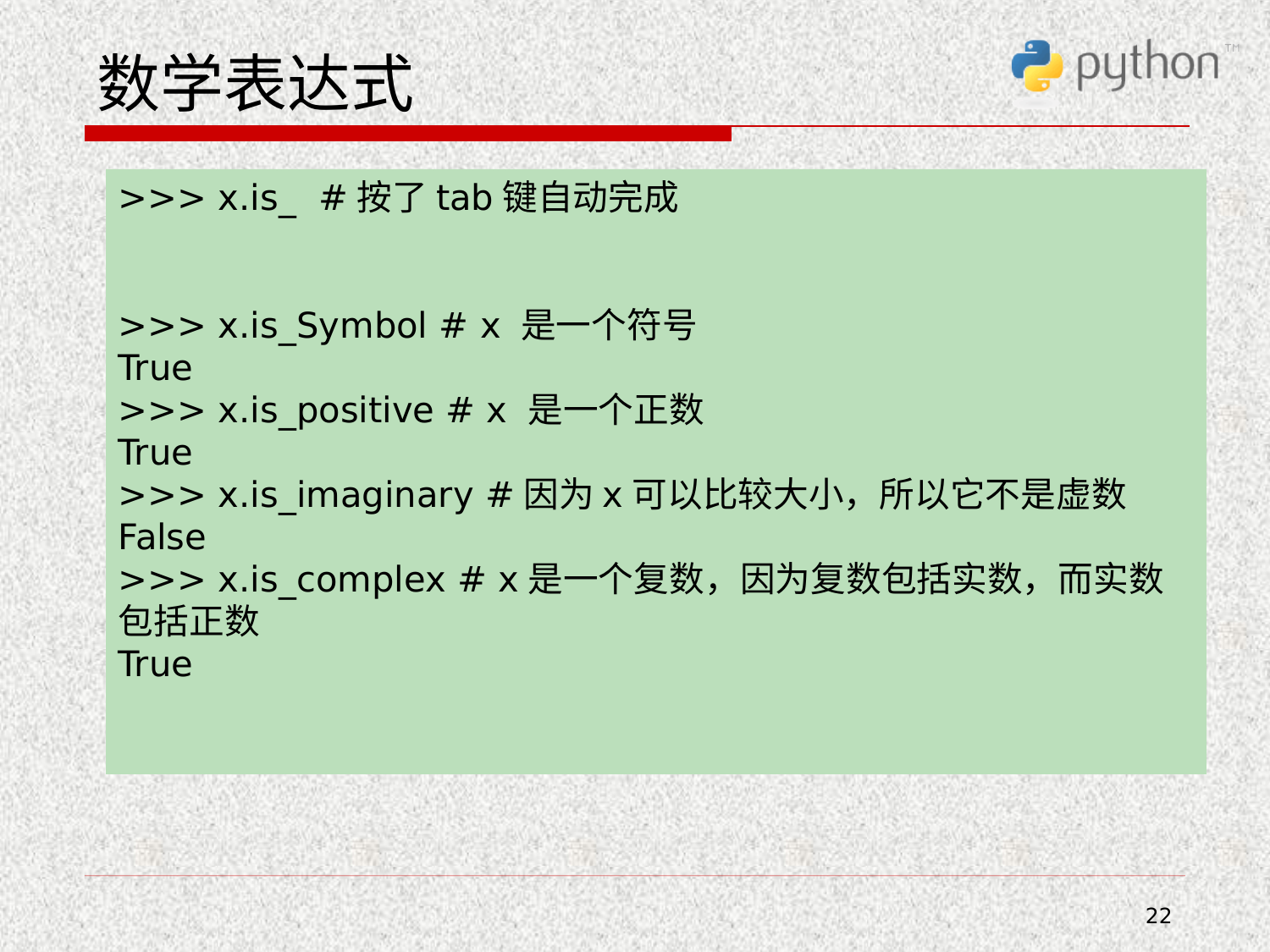

# 数学表达式

>>> x.is_  #按了tab键自动完成

>>> x.is_Symbol # x 是一个符号
True
>>> x.is_positive # x 是一个正数
True
>>> x.is_imaginary #因为x可以比较大小，所以它不是虚数 False
>>> x.is_complex # x是一个复数，因为复数包括实数，而实数包括正数
True

22